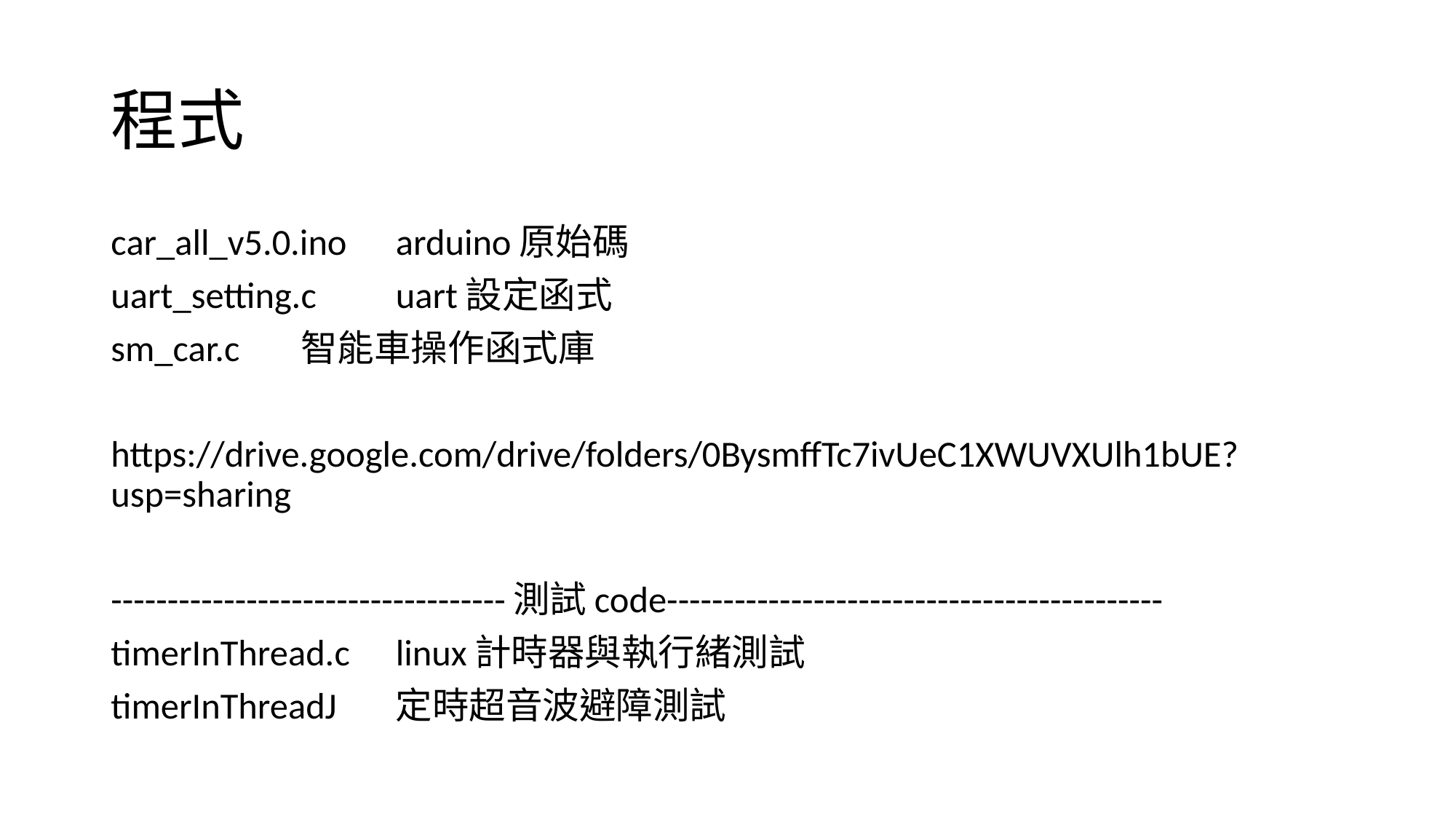

# 程式
car_all_v5.0.ino 		arduino原始碼
uart_setting.c		uart設定函式
sm_car.c			智能車操作函式庫

https://drive.google.com/drive/folders/0BysmffTc7ivUeC1XWUVXUlh1bUE?usp=sharing

-----------------------------------測試code--------------------------------------------
timerInThread.c		linux計時器與執行緒測試
timerInThreadJ		定時超音波避障測試